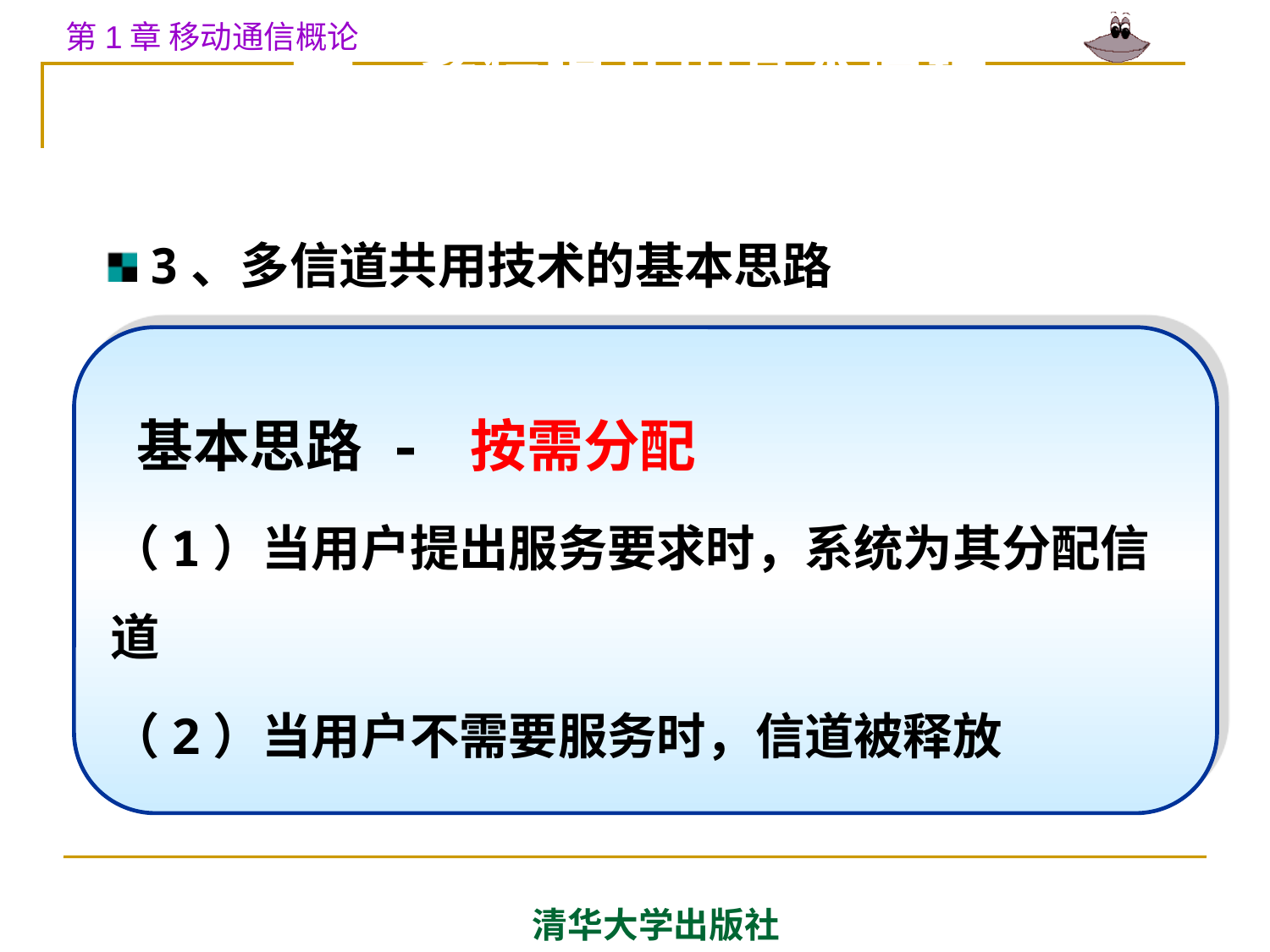

# 一、多信道共用基本原理
3、多信道共用技术的基本思路
 基本思路 - 按需分配
（1）当用户提出服务要求时，系统为其分配信道
（2）当用户不需要服务时，信道被释放